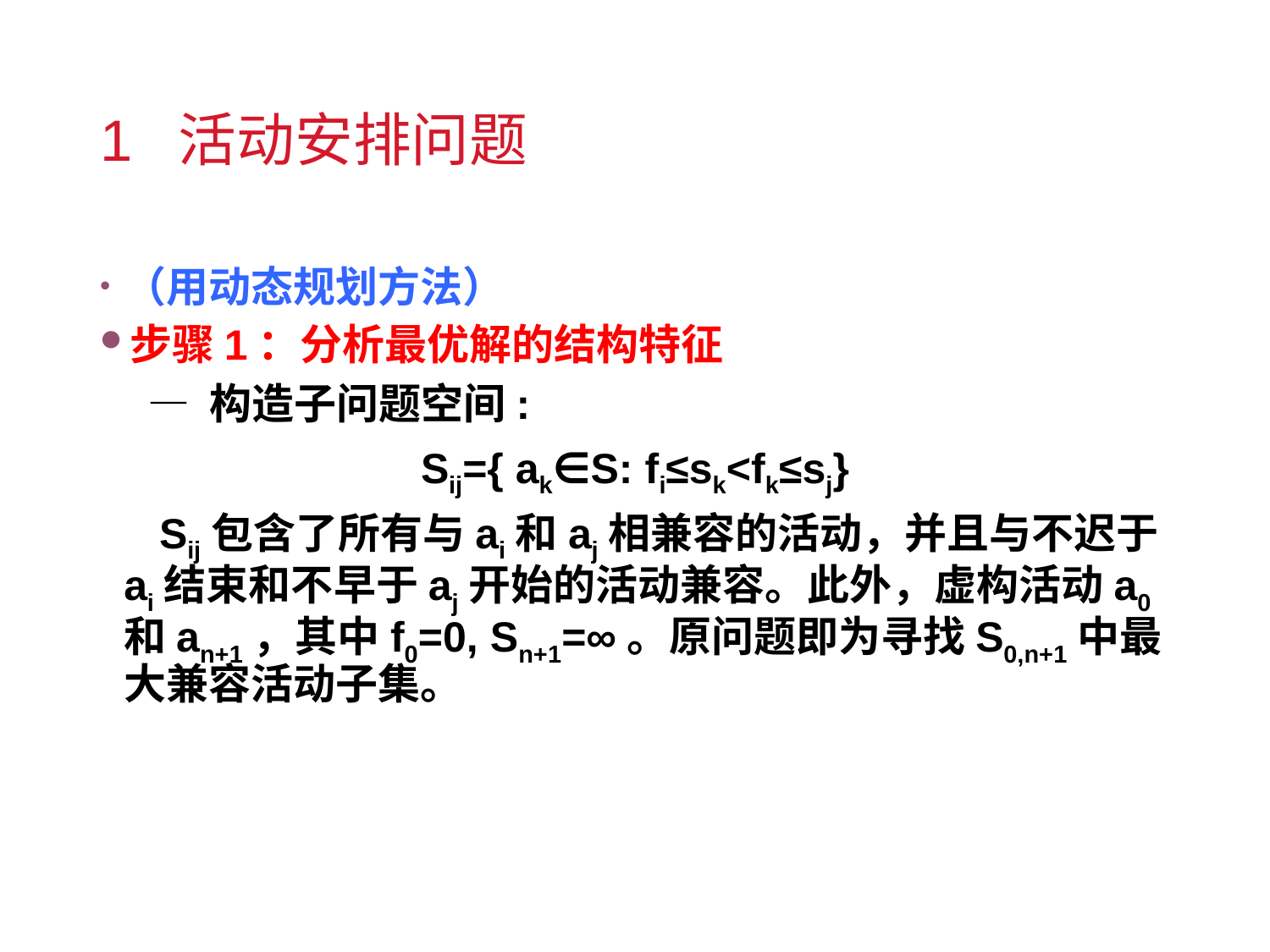

# 1  活动安排问题
（用动态规划方法）
步骤1：分析最优解的结构特征
     — 构造子问题空间:
Sij={ ak∈S: fi≤sk<fk≤sj}
     Sij包含了所有与ai和aj相兼容的活动，并且与不迟于ai结束和不早于aj开始的活动兼容。此外，虚构活动a0和an+1，其中f0=0, Sn+1=∞。原问题即为寻找S0,n+1中最大兼容活动子集。